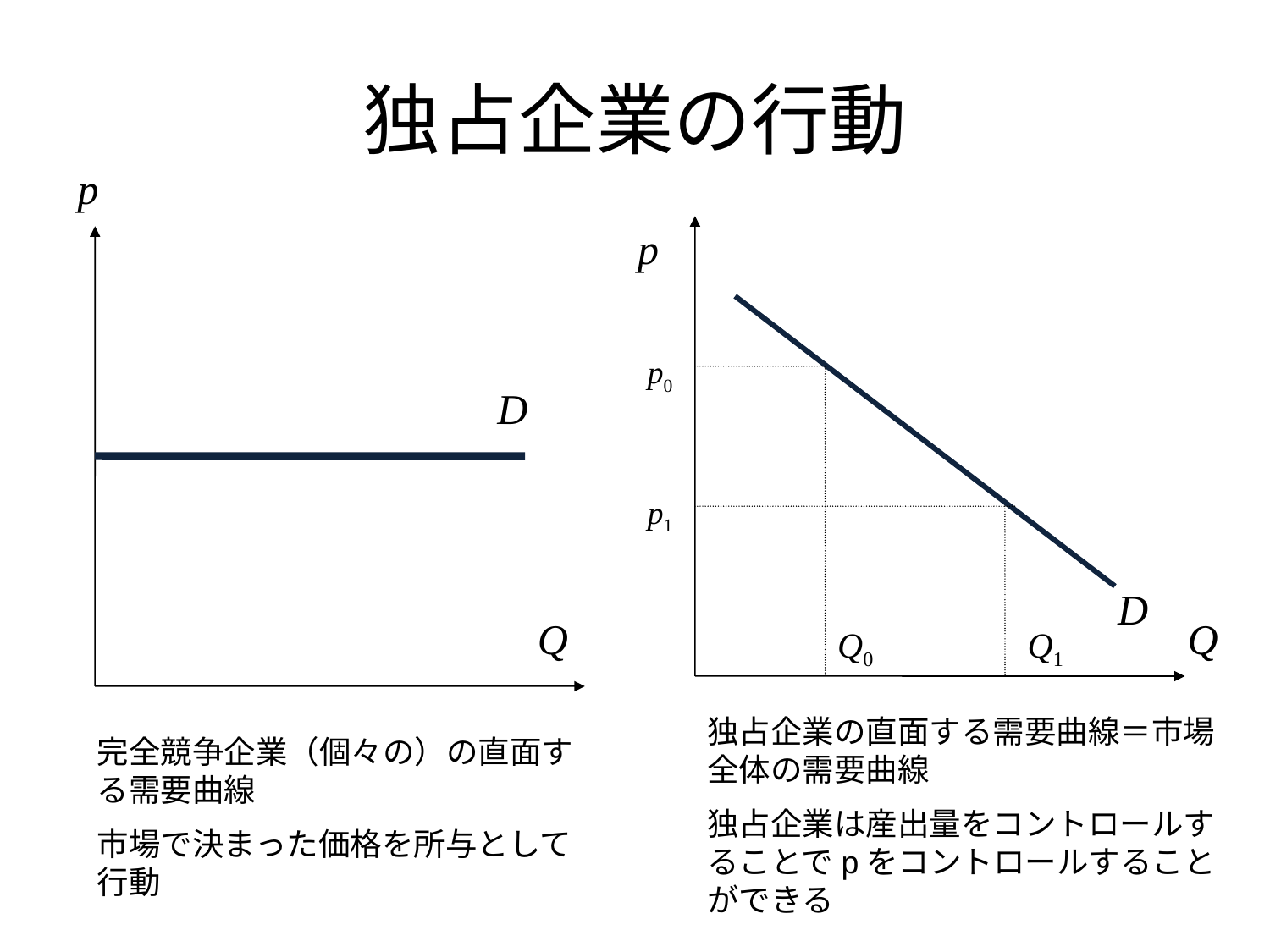

# 独占企業の行動
p
p

p0

D

p1

D
Q
Q
Q0
Q1
独占企業の直面する需要曲線＝市場全体の需要曲線
独占企業は産出量をコントロールすることでpをコントロールすることができる
完全競争企業（個々の）の直面する需要曲線
市場で決まった価格を所与として行動